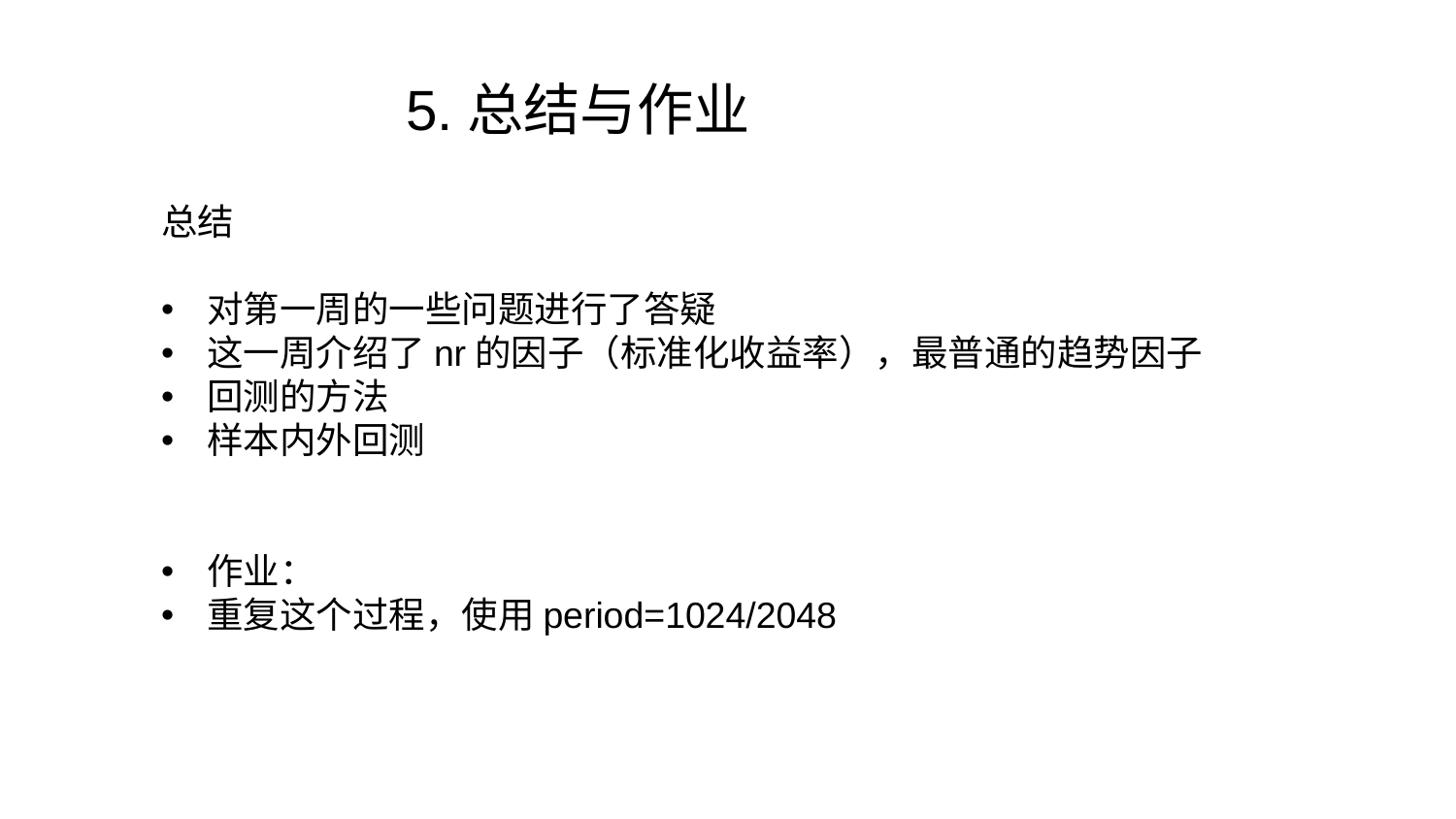

5.总结与作业
总结

对第一周的一些问题进行了答疑
这一周介绍了nr的因子（标准化收益率），最普通的趋势因子
回测的方法
样本内外回测

作业：
重复这个过程，使用period=1024/2048